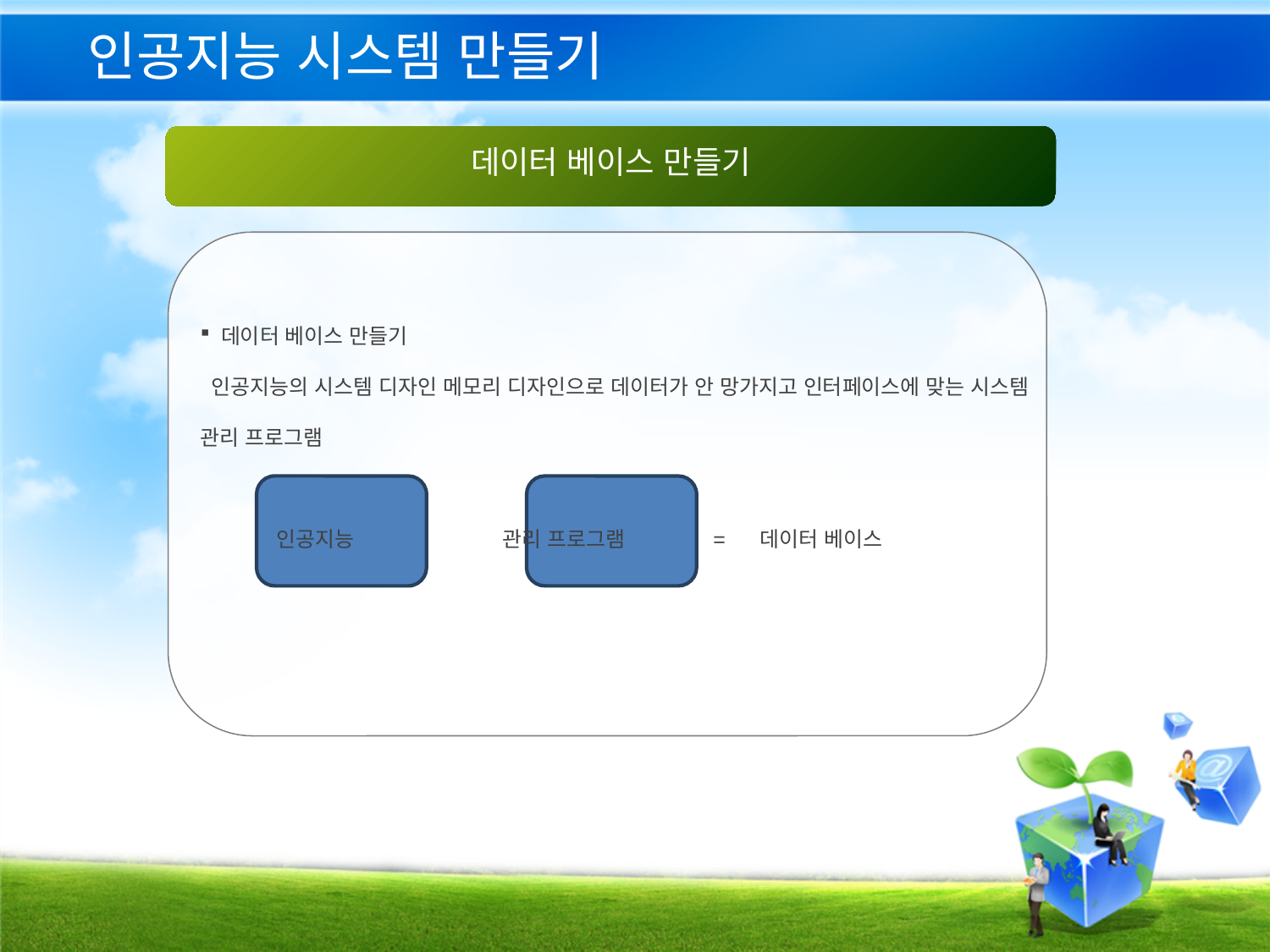

# 인공지능 시스템 만들기

데이터 베이스 만들기

 데이터 베이스 만들기
 인공지능의 시스템 디자인 메모리 디자인으로 데이터가 안 망가지고 인터페이스에 맞는 시스템 관리 프로그램

            인공지능                         관리 프로그램              =     데이터 베이스